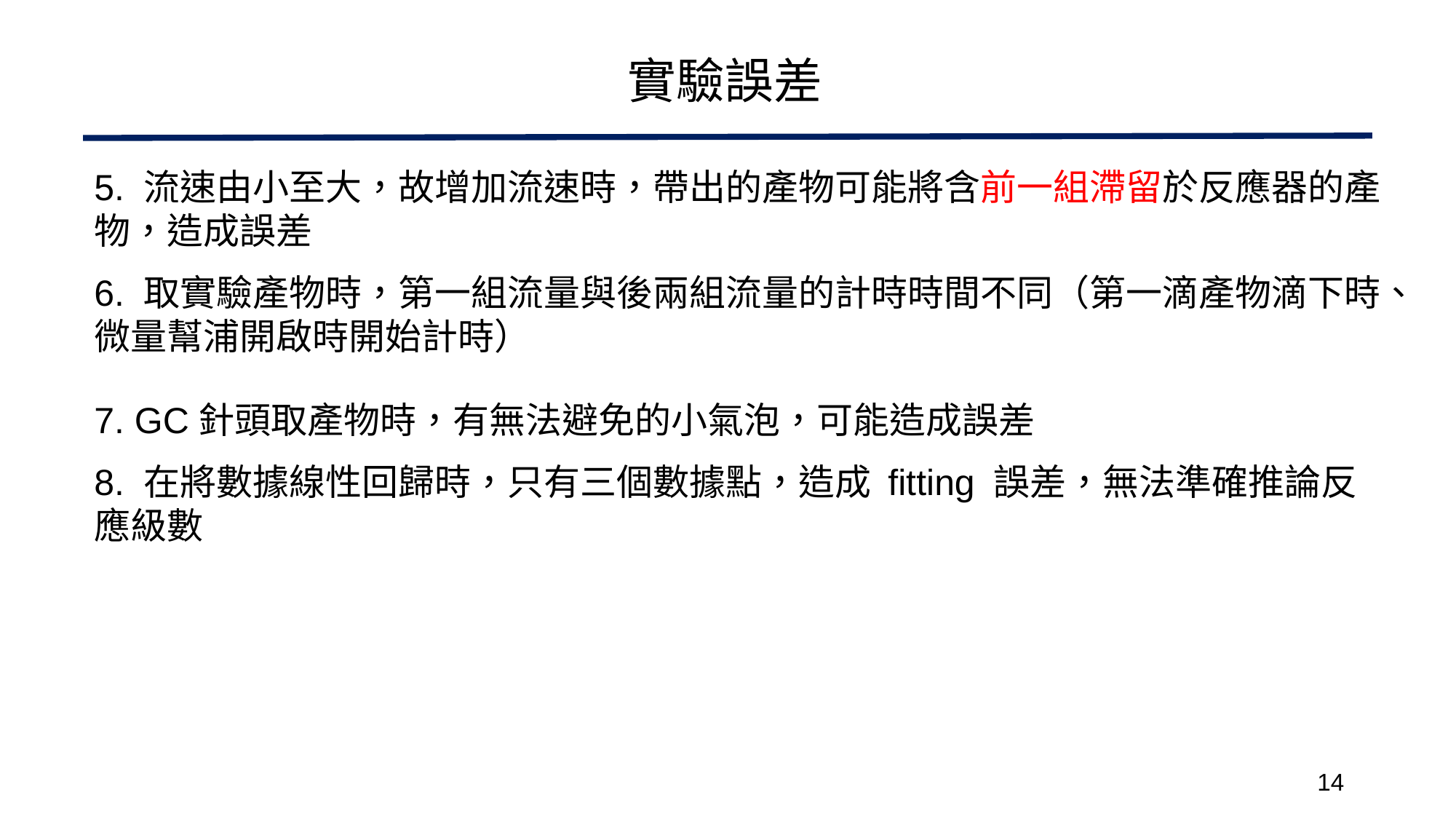

實驗誤差
5. 流速由小至大，故增加流速時，帶出的產物可能將含前一組滯留於反應器的產物，造成誤差
6. 取實驗產物時，第一組流量與後兩組流量的計時時間不同（第一滴產物滴下時、微量幫浦開啟時開始計時）
7. GC針頭取產物時，有無法避免的小氣泡，可能造成誤差
8. 在將數據線性回歸時，只有三個數據點，造成 fitting 誤差，無法準確推論反應級數
14